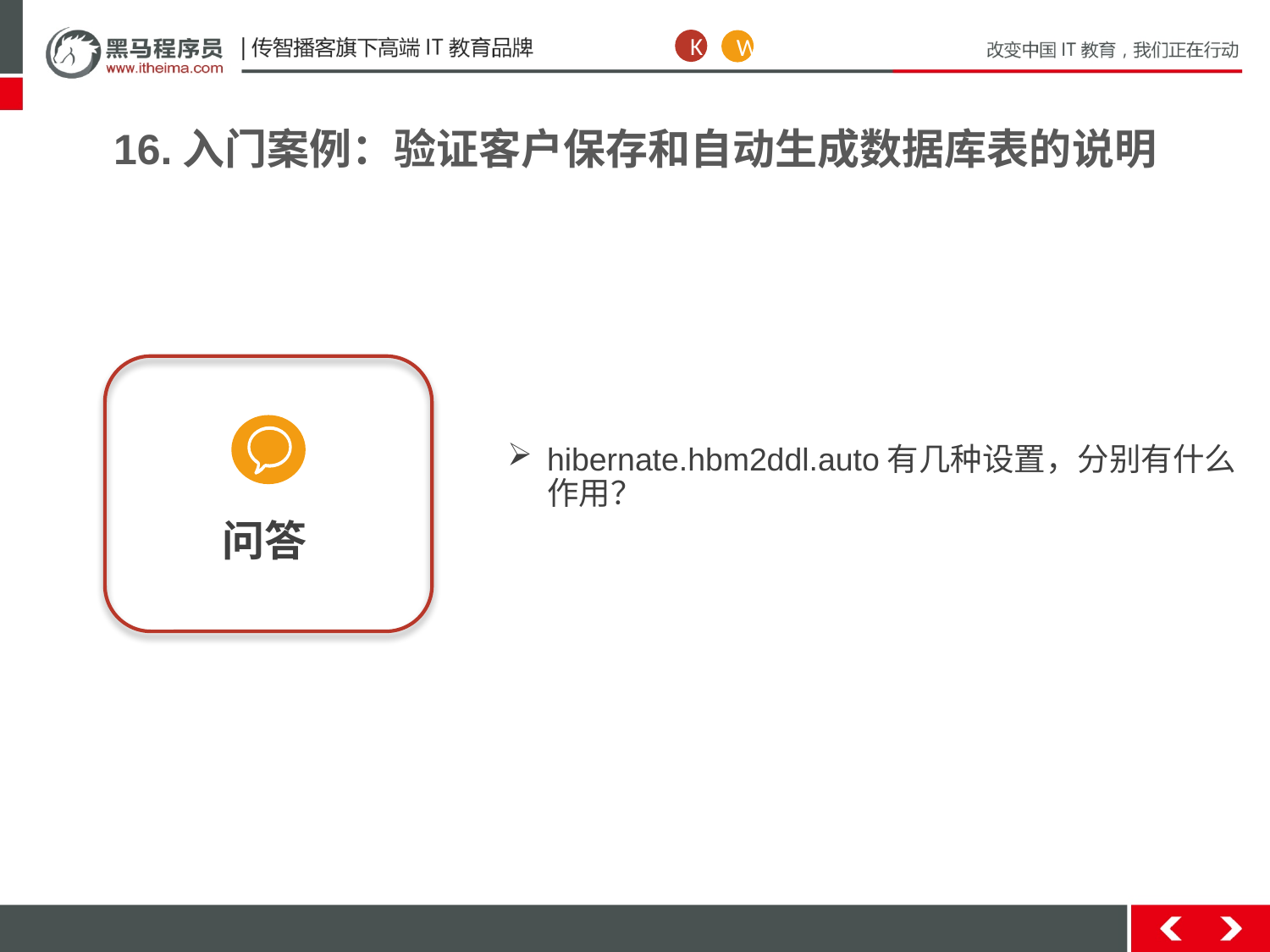

K
W
16.入门案例：验证客户保存和自动生成数据库表的说明

问答
hibernate.hbm2ddl.auto有几种设置，分别有什么作用？